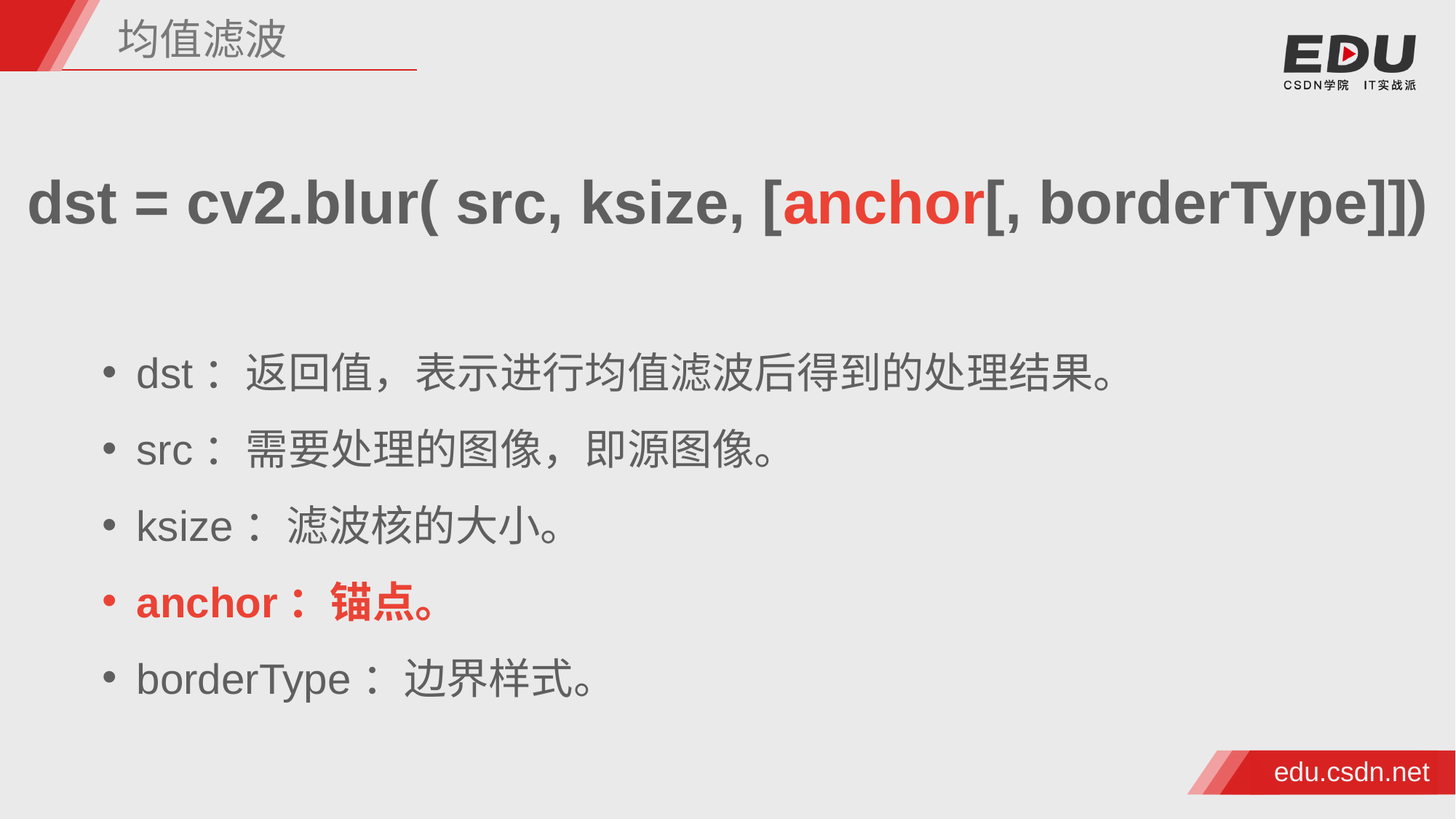

均值滤波

dst = cv2.blur( src, ksize, [anchor[, borderType]])
dst：返回值，表示进行均值滤波后得到的处理结果。
src：需要处理的图像，即源图像。
ksize：滤波核的大小。
anchor：锚点。
borderType：边界样式。